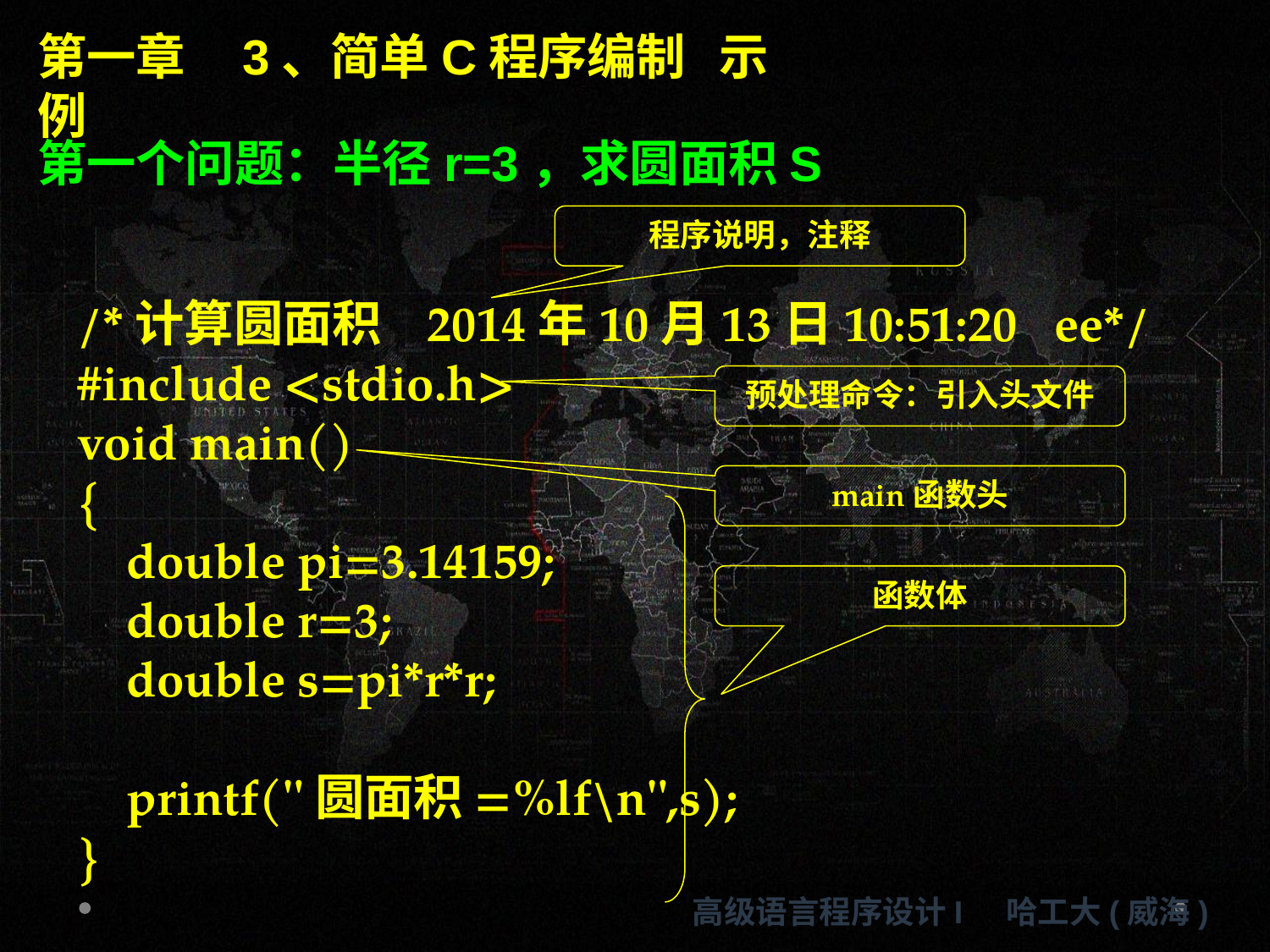

第一章    3、简单C程序编制   示例
第一个问题：半径r=3，求圆面积S
程序说明，注释
/*计算圆面积   2014年10月13日10:51:20   ee*/
#include <stdio.h>
void main()
{
    double pi=3.14159;
    double r=3;
    double s=pi*r*r;

    printf("圆面积=%lf\n",s);
}
预处理命令：引入头文件
main函数头

函数体